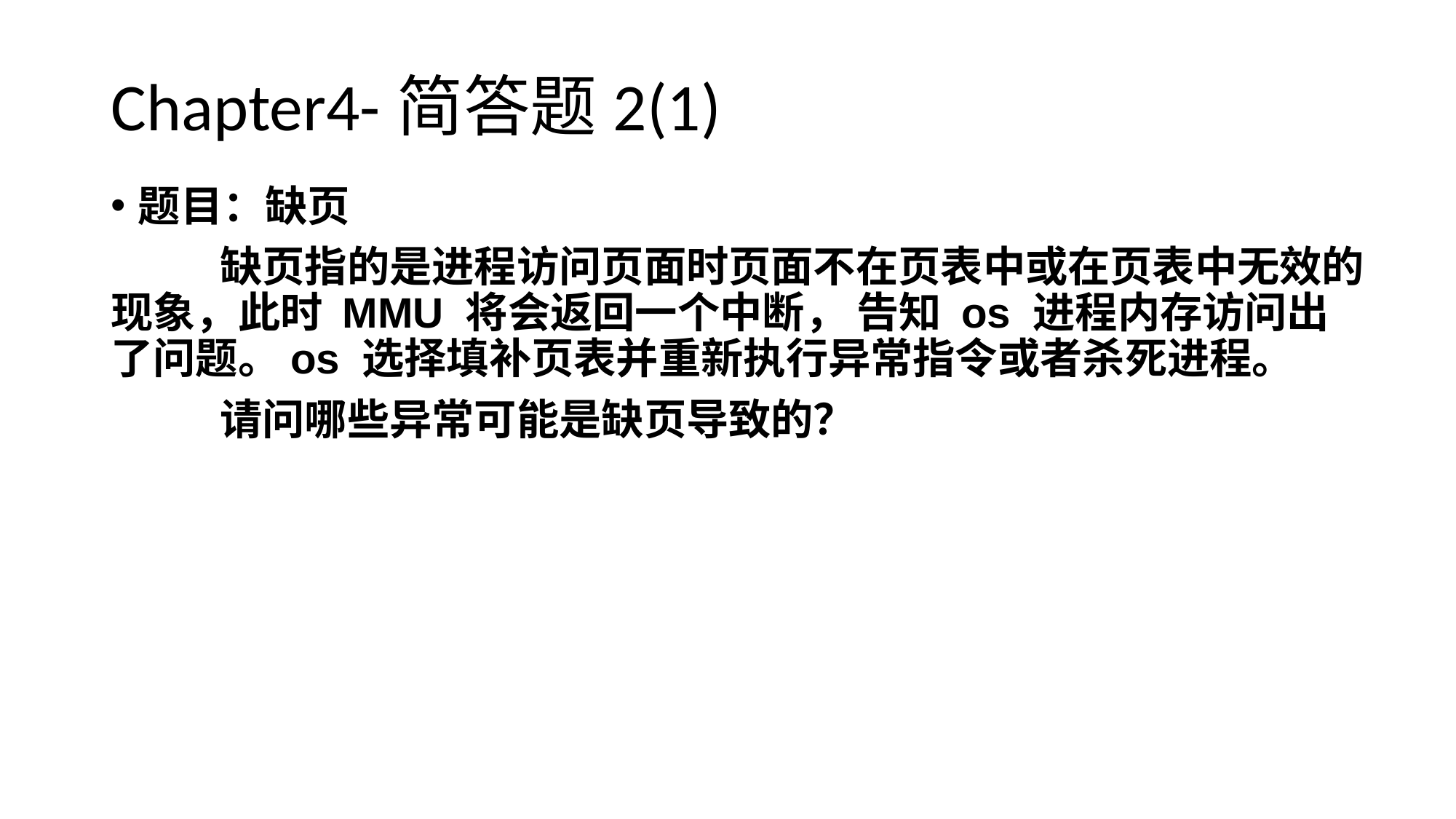

# Chapter4-简答题2(1)
题目：缺页
	缺页指的是进程访问页面时页面不在页表中或在页表中无效的现象，此时 MMU 将会返回一个中断， 告知 os 进程内存访问出了问题。os 选择填补页表并重新执行异常指令或者杀死进程。
	请问哪些异常可能是缺页导致的？